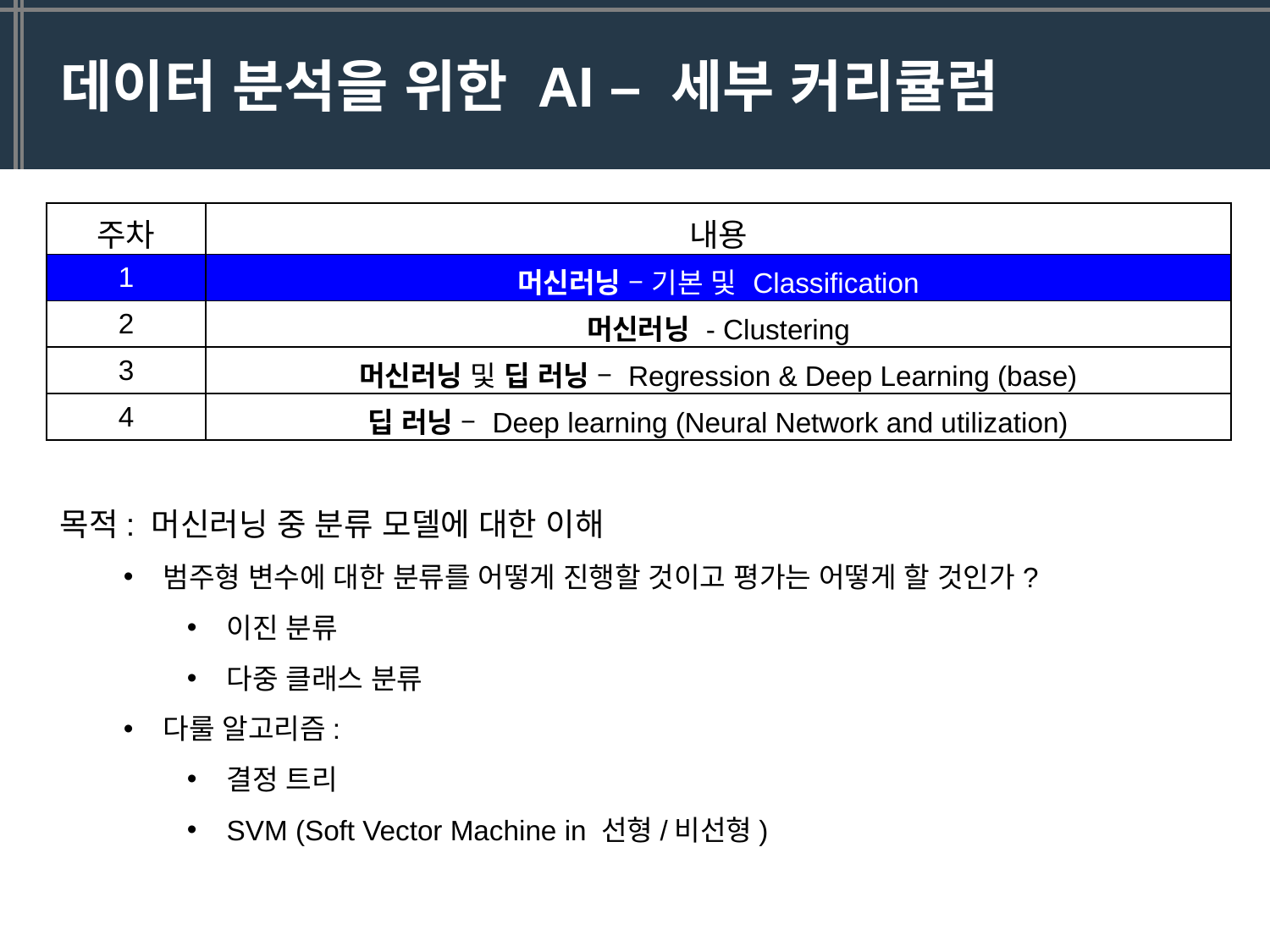

데이터 분석을 위한 AI – 세부 커리큘럼
| 주차 | 내용 |
| --- | --- |
| 1 | 머신러닝 – 기본 및 Classification |
| 2 | 머신러닝 - Clustering |
| 3 | 머신러닝 및 딥 러닝 – Regression & Deep Learning (base) |
| 4 | 딥 러닝 – Deep learning (Neural Network and utilization) |

목적: 머신러닝 중 분류 모델에 대한 이해
범주형 변수에 대한 분류를 어떻게 진행할 것이고 평가는 어떻게 할 것인가?
이진 분류
다중 클래스 분류
다룰 알고리즘:
결정 트리
SVM (Soft Vector Machine in 선형/비선형)